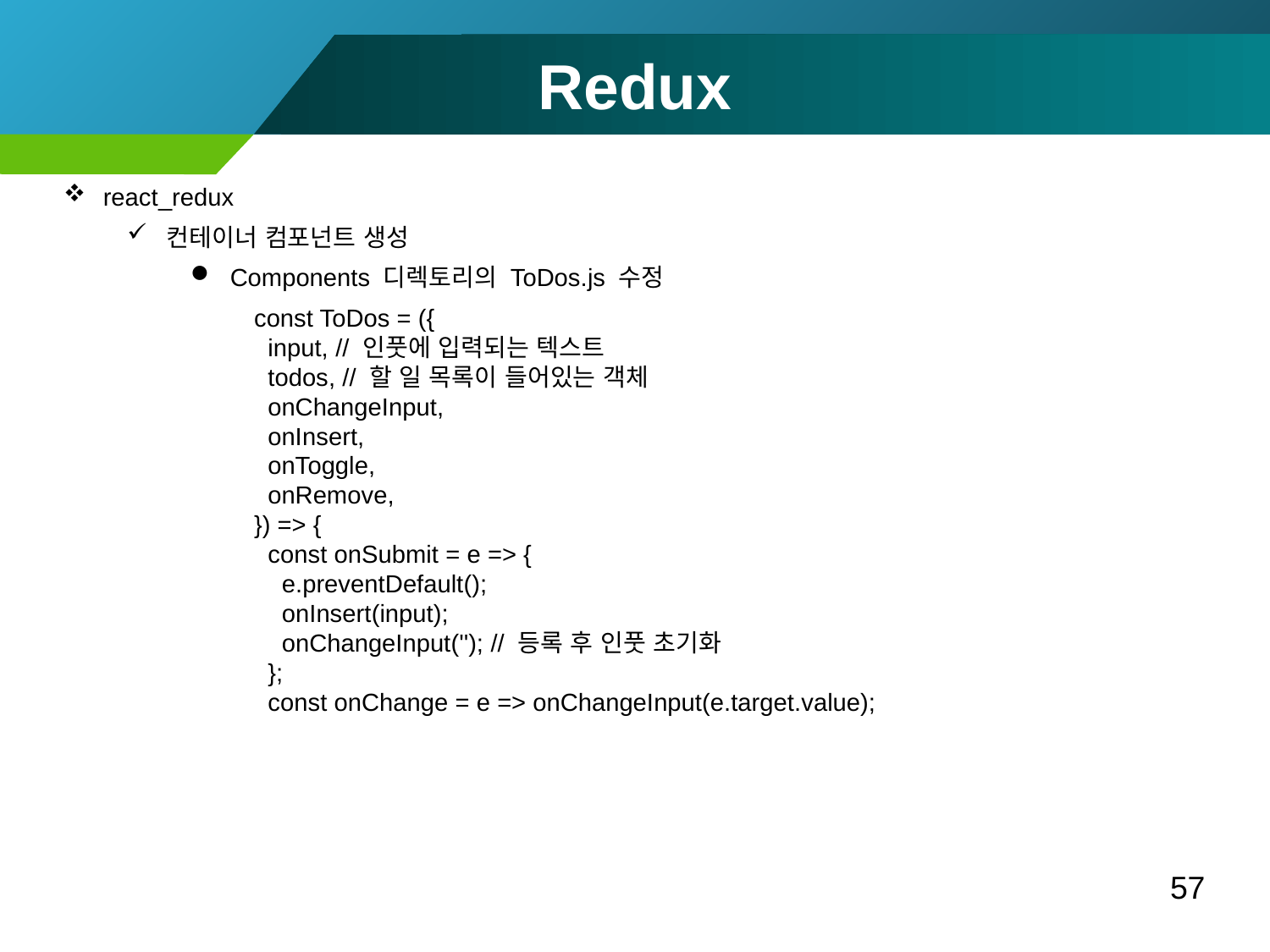

Redux
react_redux
컨테이너 컴포넌트 생성
Components 디렉토리의 ToDos.js 수정
const ToDos = ({
  input, // 인풋에 입력되는 텍스트
  todos, // 할 일 목록이 들어있는 객체
  onChangeInput,
  onInsert,
  onToggle,
  onRemove,
}) => {
  const onSubmit = e => {
    e.preventDefault();
    onInsert(input);
    onChangeInput(''); // 등록 후 인풋 초기화
  };
  const onChange = e => onChangeInput(e.target.value);
57